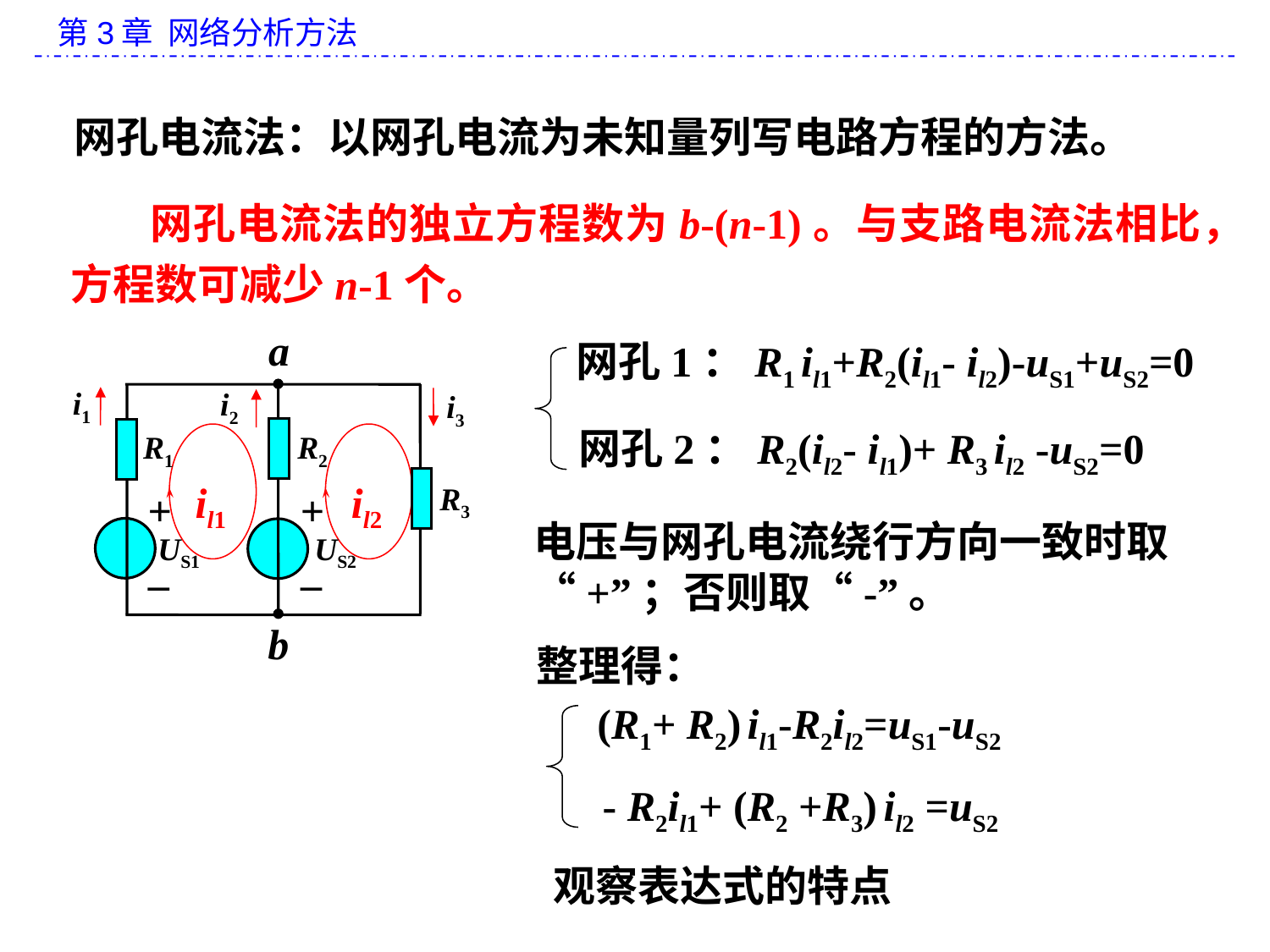

网孔电流法：以网孔电流为未知量列写电路方程的方法。
网孔电流法的独立方程数为b-(n-1)。与支路电流法相比，方程数可减少n-1个。
a
i1
i2
i3

R1
R2

R3
+
+

US2
US1
_
_
b

网孔1：R1 il1+R2(il1- il2)-uS1+uS2=0

网孔2：R2(il2- il1)+ R3 il2 -uS2=0

il1

il2

电压与网孔电流绕行方向一致时取“+”；否则取“-”。
整理得：
(R1+ R2) il1-R2il2=uS1-uS2

- R2il1+ (R2 +R3) il2 =uS2
观察表达式的特点